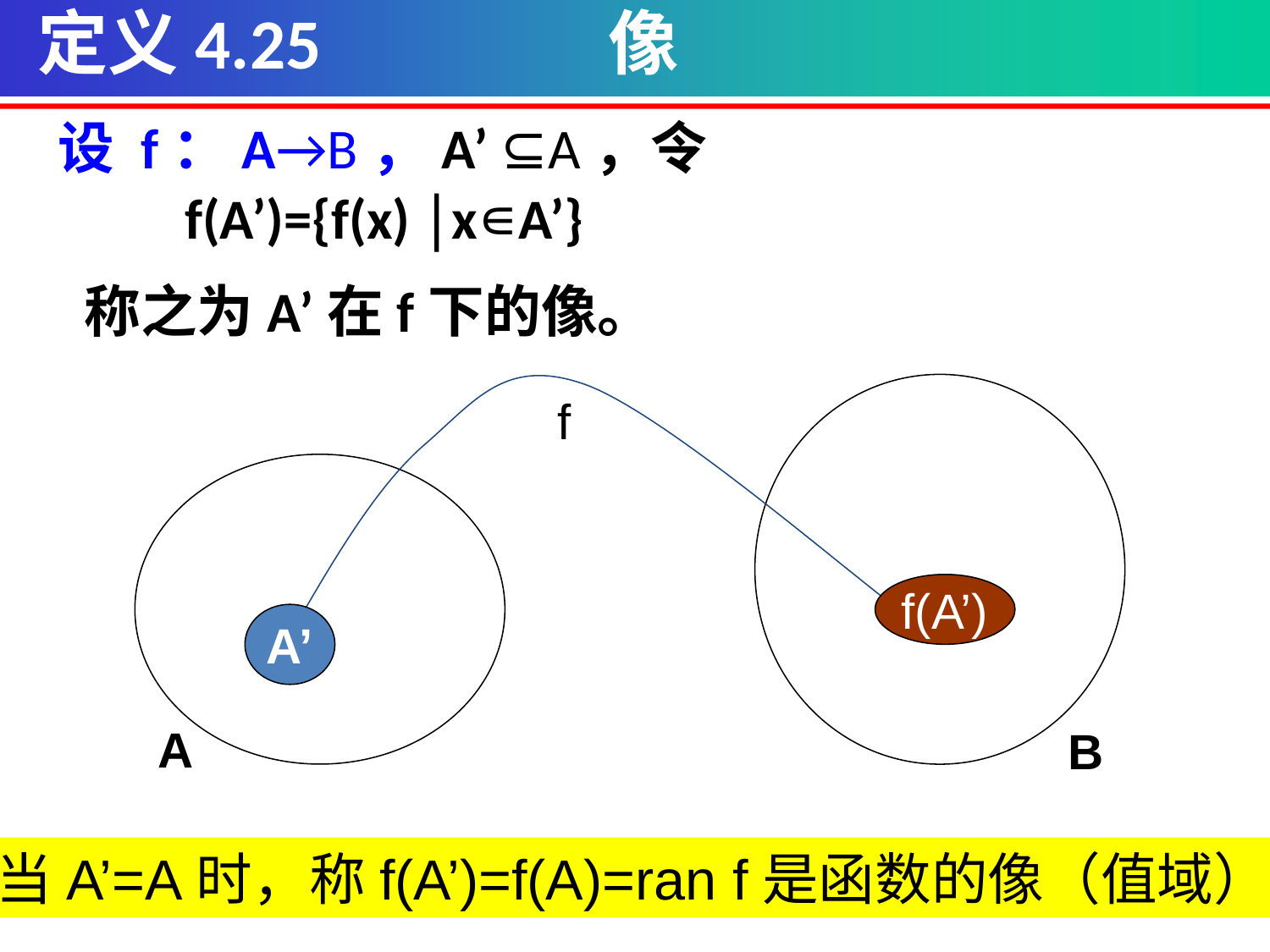

定义4.25                 像
设 f：A→B，A’ ⊆A，令
          f(A’)={f(x) │x∊A’}
 称之为A’在f下的像。

f

f(A’)
A’
A
B
当A’=A时，称f(A’)=f(A)=ran f是函数的像（值域）